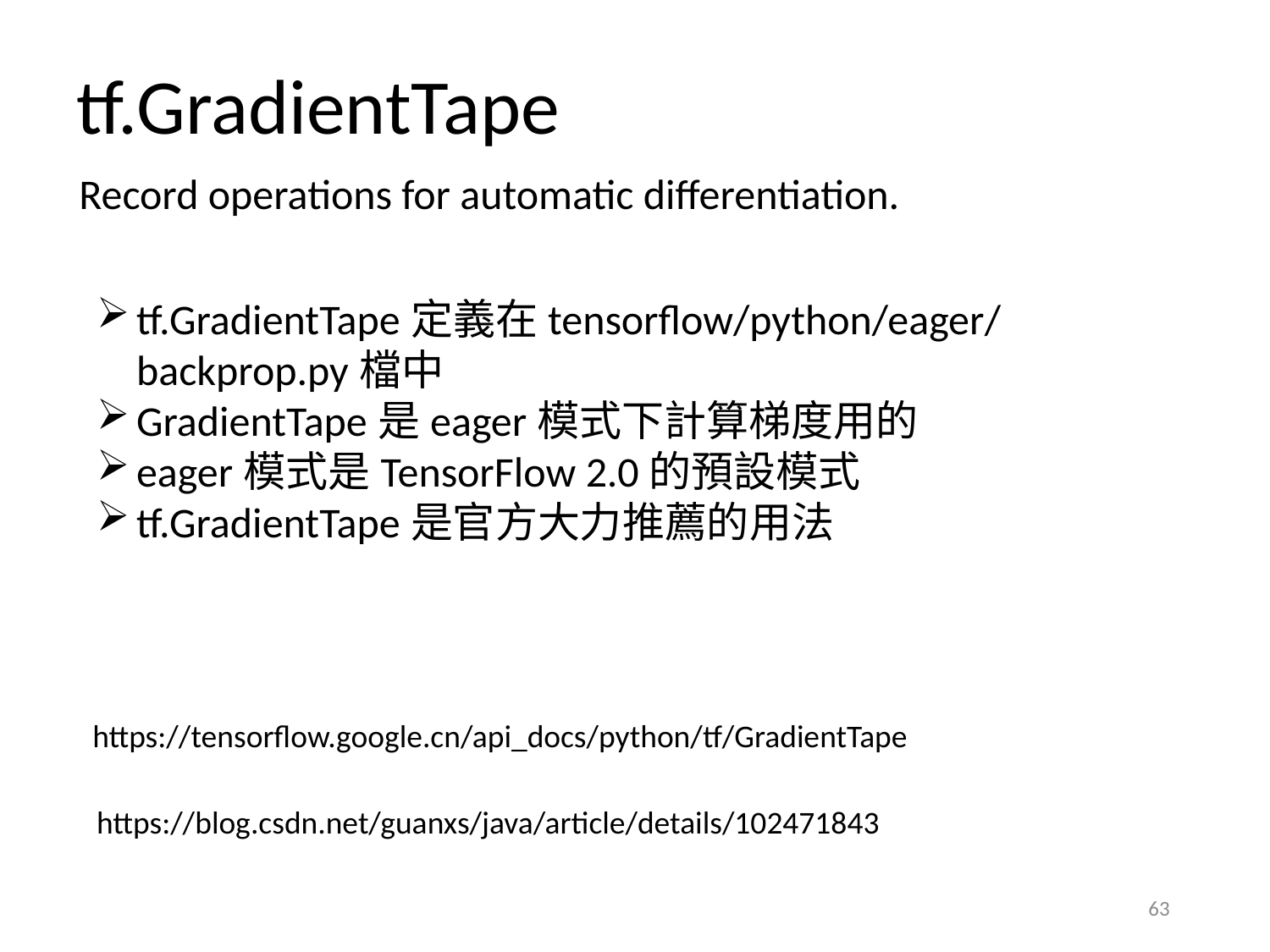

# tf.GradientTape
Record operations for automatic differentiation.
tf.GradientTape定義在tensorflow/python/eager/backprop.py檔中
GradientTape是eager模式下計算梯度用的
eager模式是TensorFlow 2.0的預設模式
tf.GradientTape是官方大力推薦的用法
https://tensorflow.google.cn/api_docs/python/tf/GradientTape
https://blog.csdn.net/guanxs/java/article/details/102471843
63